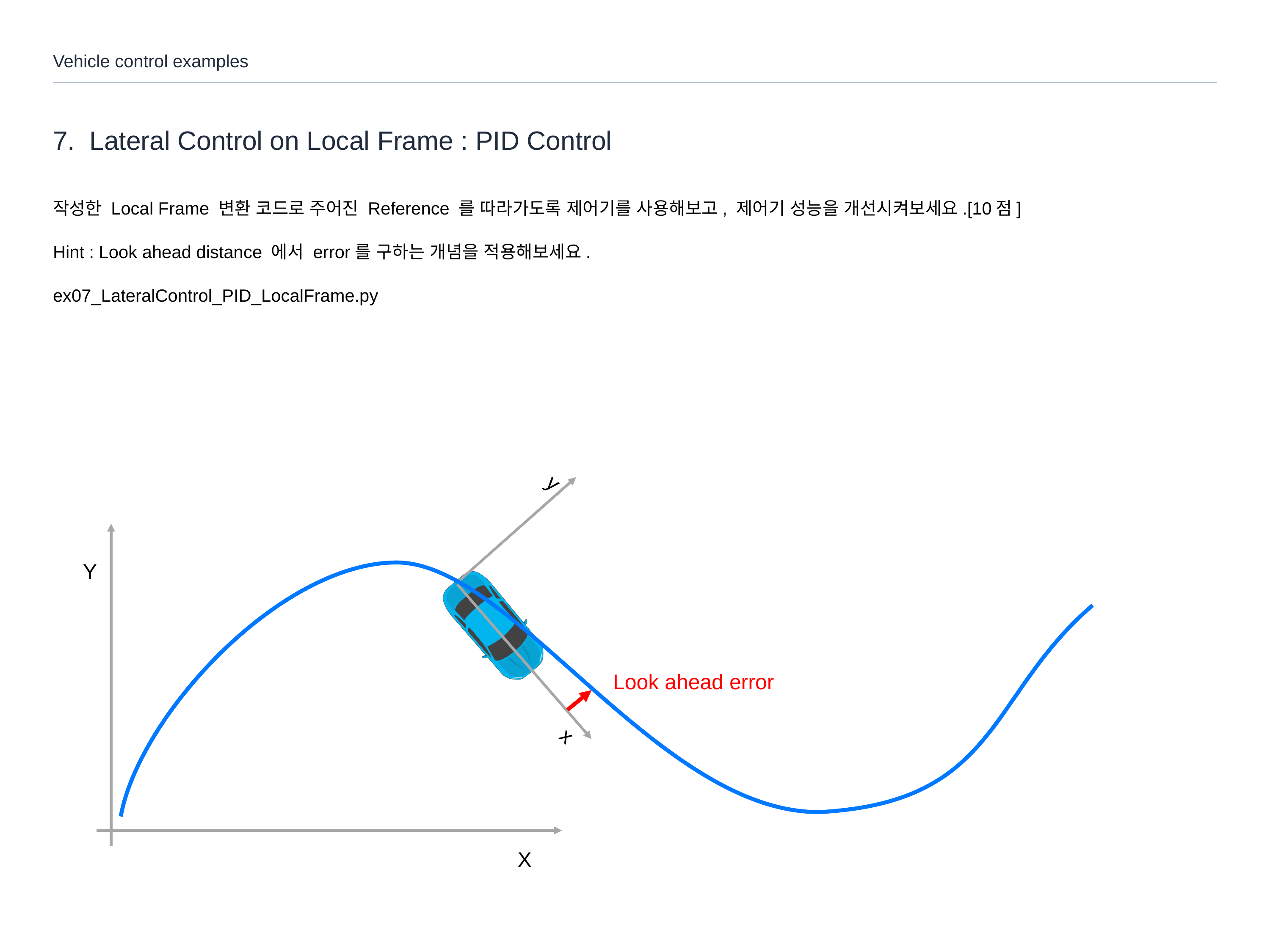

Vehicle control examples
# 7.  Lateral Control on Local Frame : PID Control
작성한 Local Frame 변환 코드로 주어진 Reference 를 따라가도록 제어기를 사용해보고, 제어기 성능을 개선시켜보세요.[10점]
Hint : Look ahead distance 에서 error를 구하는 개념을 적용해보세요.
ex07_LateralControl_PID_LocalFrame.py

y
x
Y

Look ahead error
X